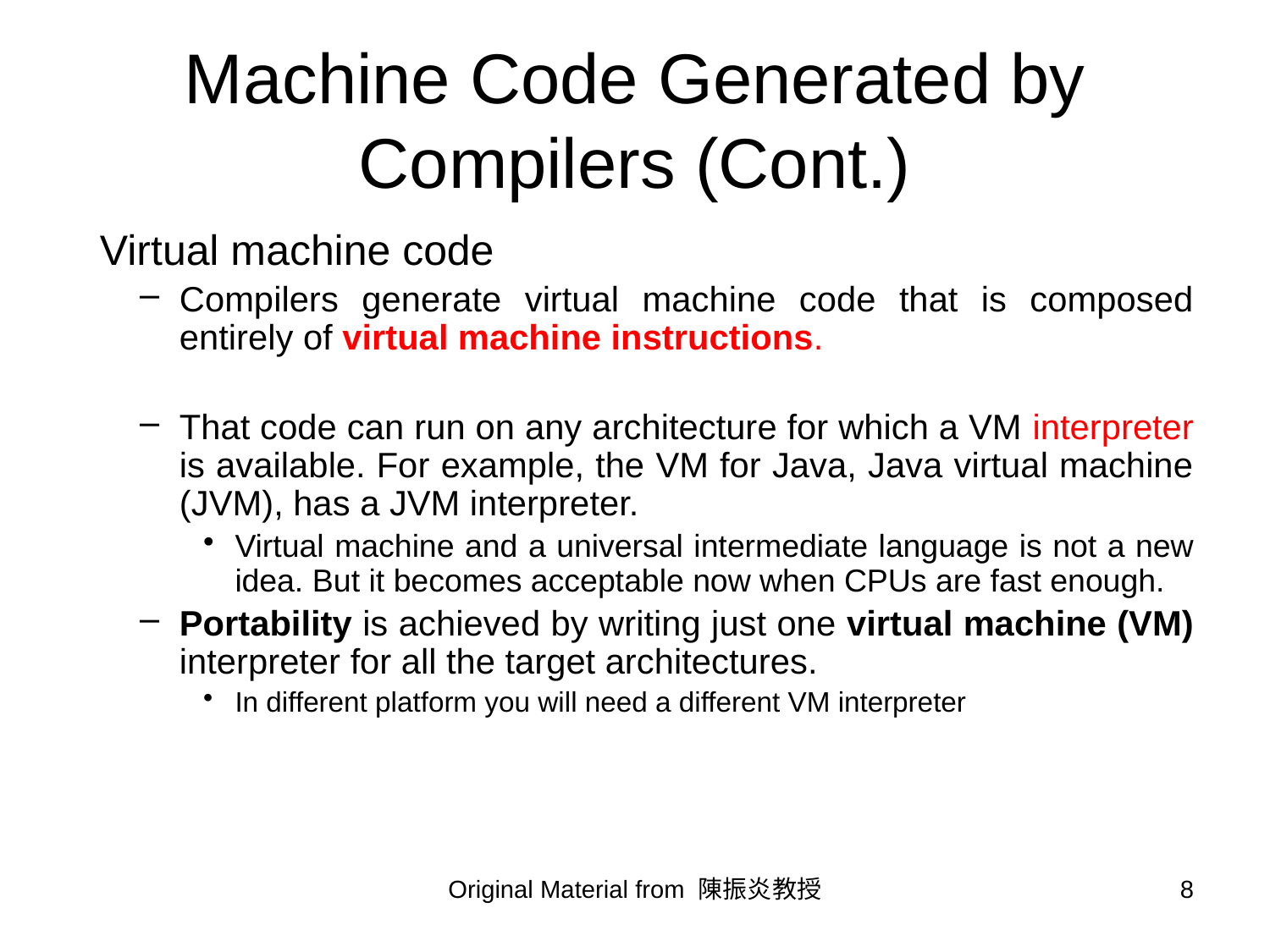

# Machine Code Generated by Compilers (Cont.)
  Virtual machine code
Compilers generate virtual machine code that is composed entirely of virtual machine instructions.

That code can run on any architecture for which a VM interpreter is available. For example, the VM for Java, Java virtual machine (JVM), has a JVM interpreter.
Virtual machine and a universal intermediate language is not a new idea. But it becomes acceptable now when CPUs are fast enough.
Portability is achieved by writing just one virtual machine (VM) interpreter for all the target architectures.
In different platform you will need a different VM interpreter

Original Material from 陳振炎教授
8